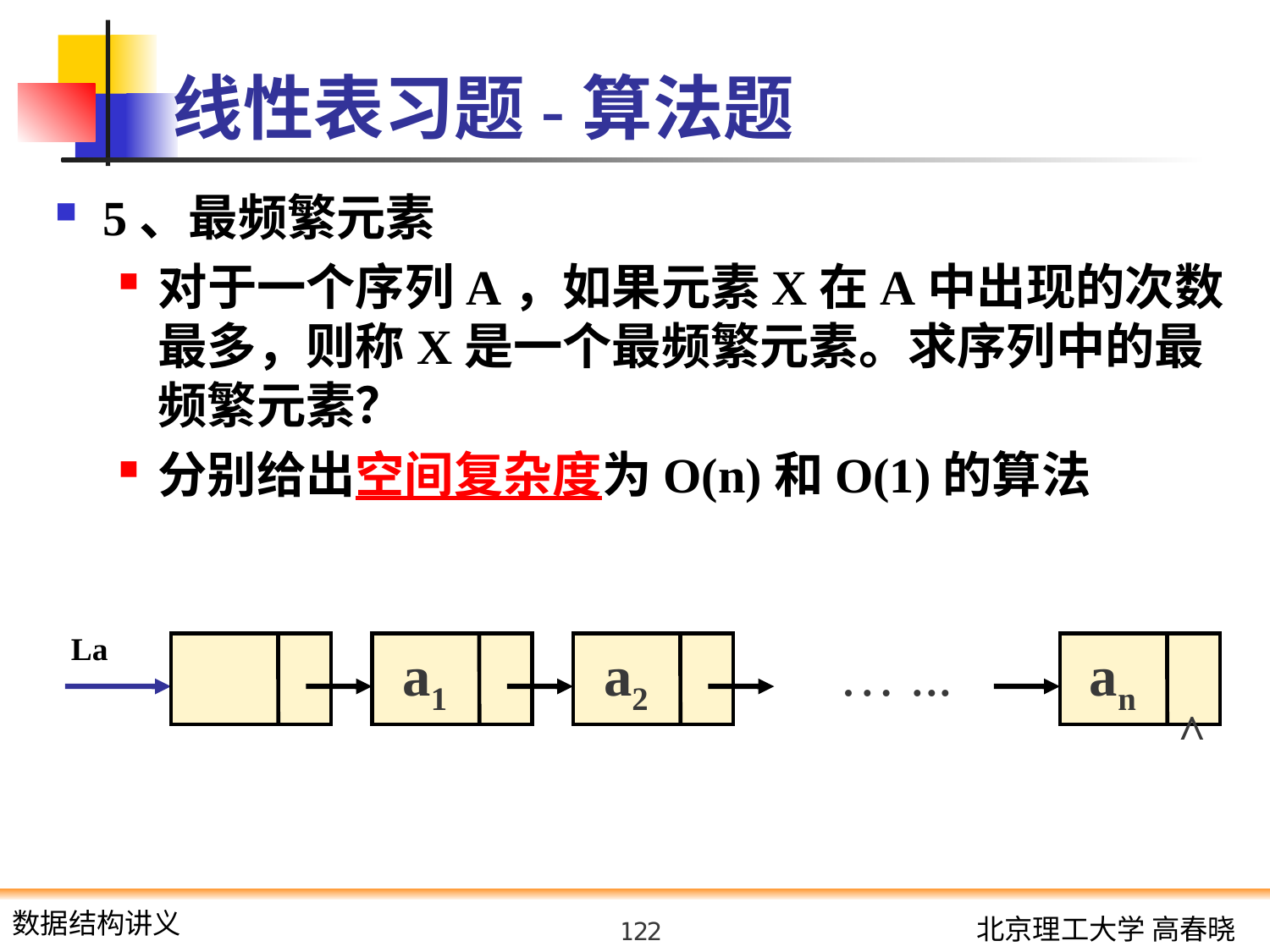

# 线性表习题-算法题
5、最频繁元素
对于一个序列A，如果元素X在A中出现的次数最多，则称X是一个最频繁元素。求序列中的最频繁元素？
分别给出空间复杂度为O(n)和O(1)的算法

La

a1

a2
… ...

an
^

122